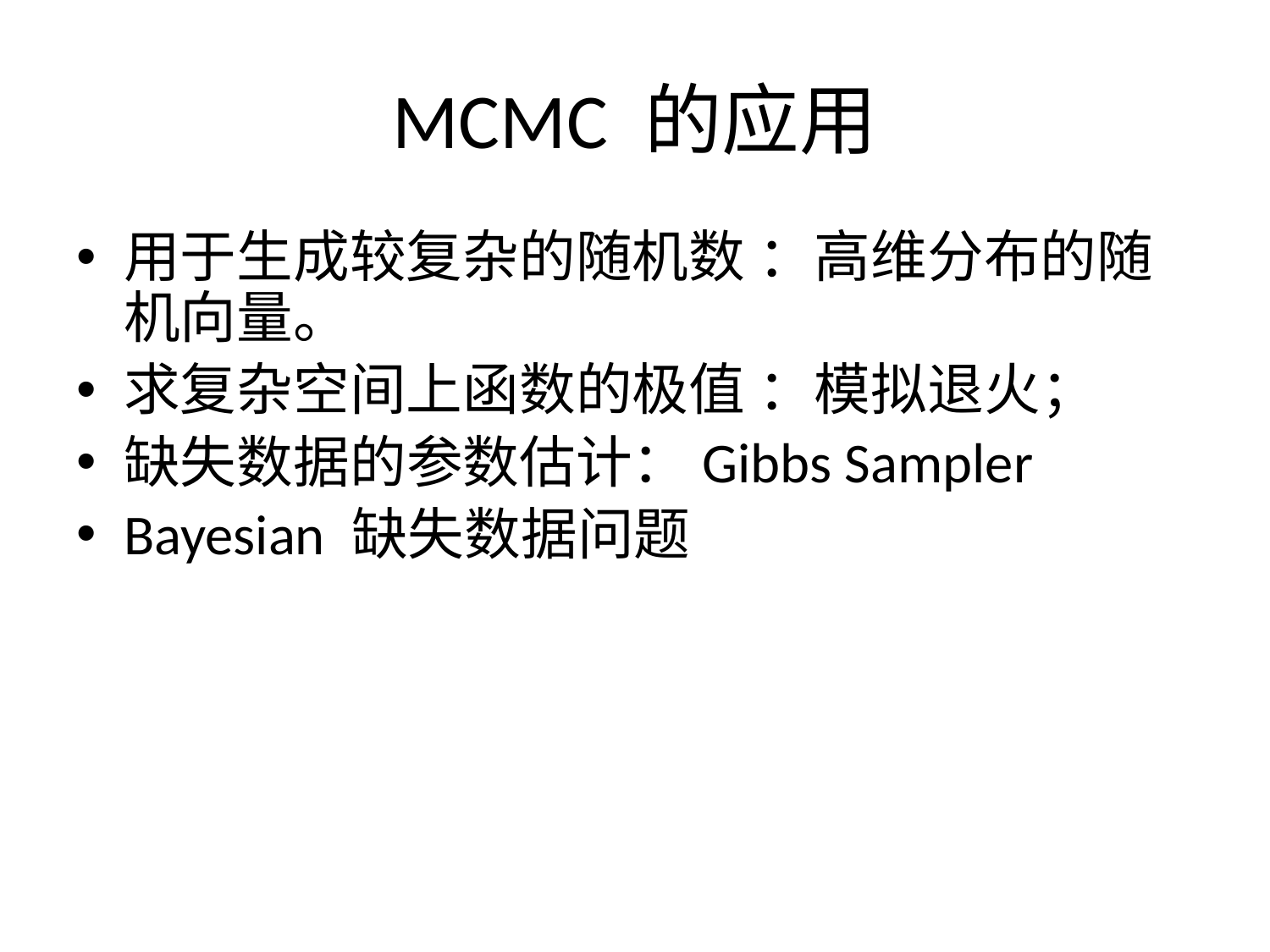

# MCMC 的应用
用于生成较复杂的随机数 ：高维分布的随机向量。
求复杂空间上函数的极值 ：模拟退火；
缺失数据的参数估计：Gibbs Sampler
Bayesian 缺失数据问题